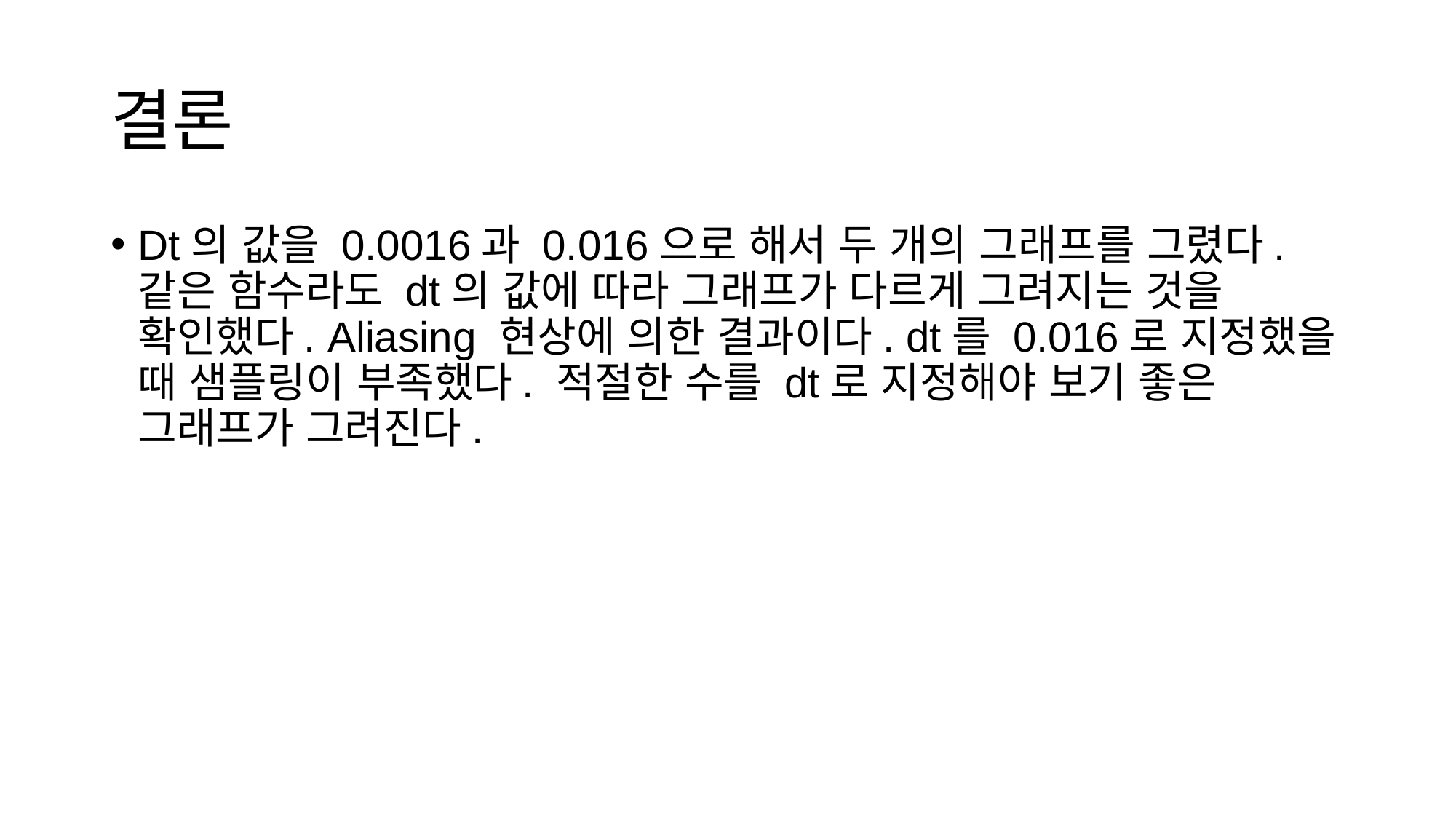

# 결론
Dt의 값을 0.0016과 0.016으로 해서 두 개의 그래프를 그렸다. 같은 함수라도 dt의 값에 따라 그래프가 다르게 그려지는 것을 확인했다. Aliasing 현상에 의한 결과이다. dt를 0.016로 지정했을 때 샘플링이 부족했다. 적절한 수를 dt로 지정해야 보기 좋은 그래프가 그려진다.